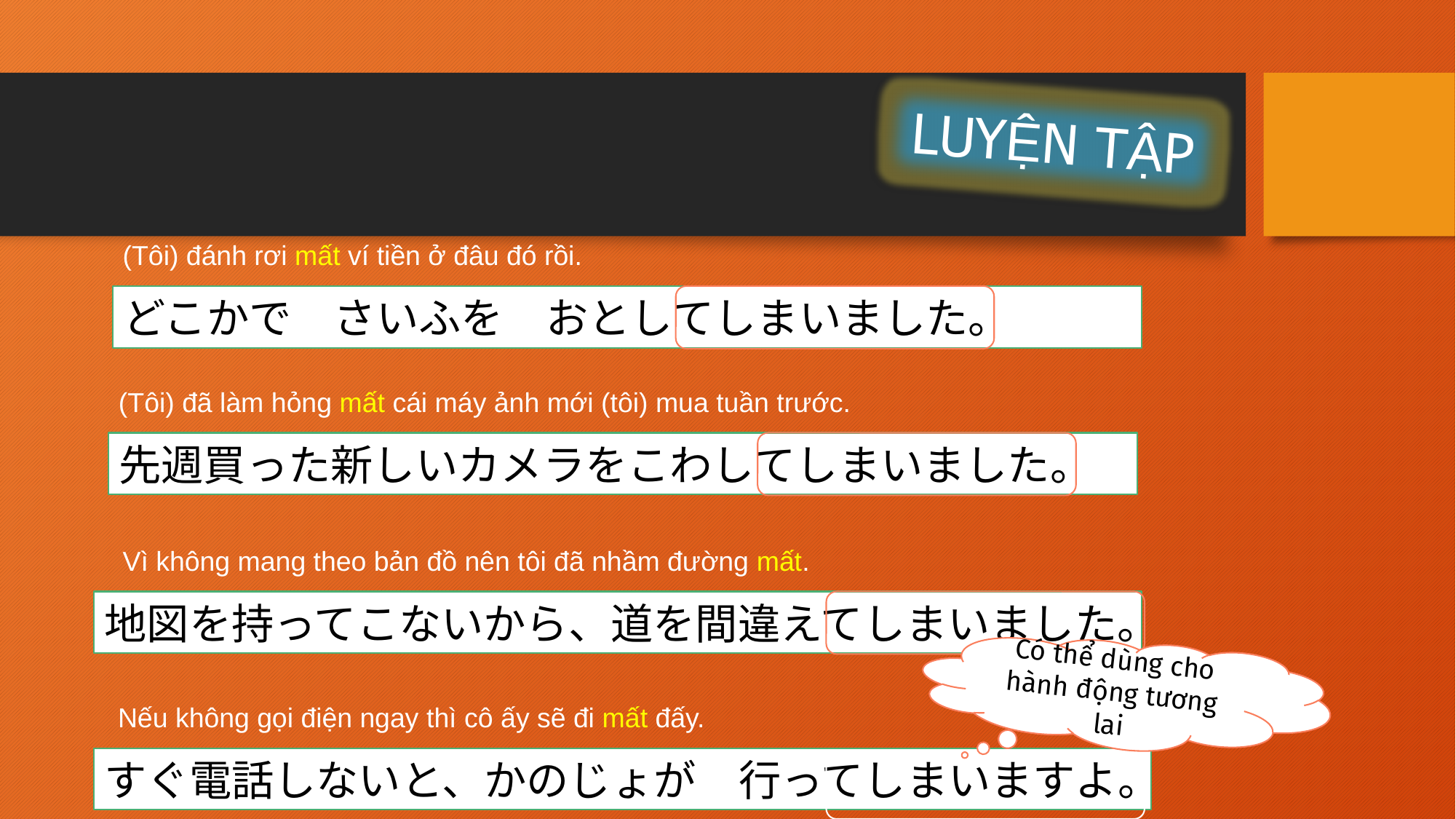

LUYỆN TẬP
(Tôi) đánh rơi mất ví tiền ở đâu đó rồi.
どこかで　さいふを　おとしてしまいました。

(Tôi) đã làm hỏng mất cái máy ảnh mới (tôi) mua tuần trước.
先週買った新しいカメラをこわしてしまいました。

Vì không mang theo bản đồ nên tôi đã nhầm đường mất.
地図を持ってこないから、道を間違えてしまいました。

Có thể dùng cho hành động tương lai
Nếu không gọi điện ngay thì cô ấy sẽ đi mất đấy.
すぐ電話しないと、かのじょが　行ってしまいますよ。